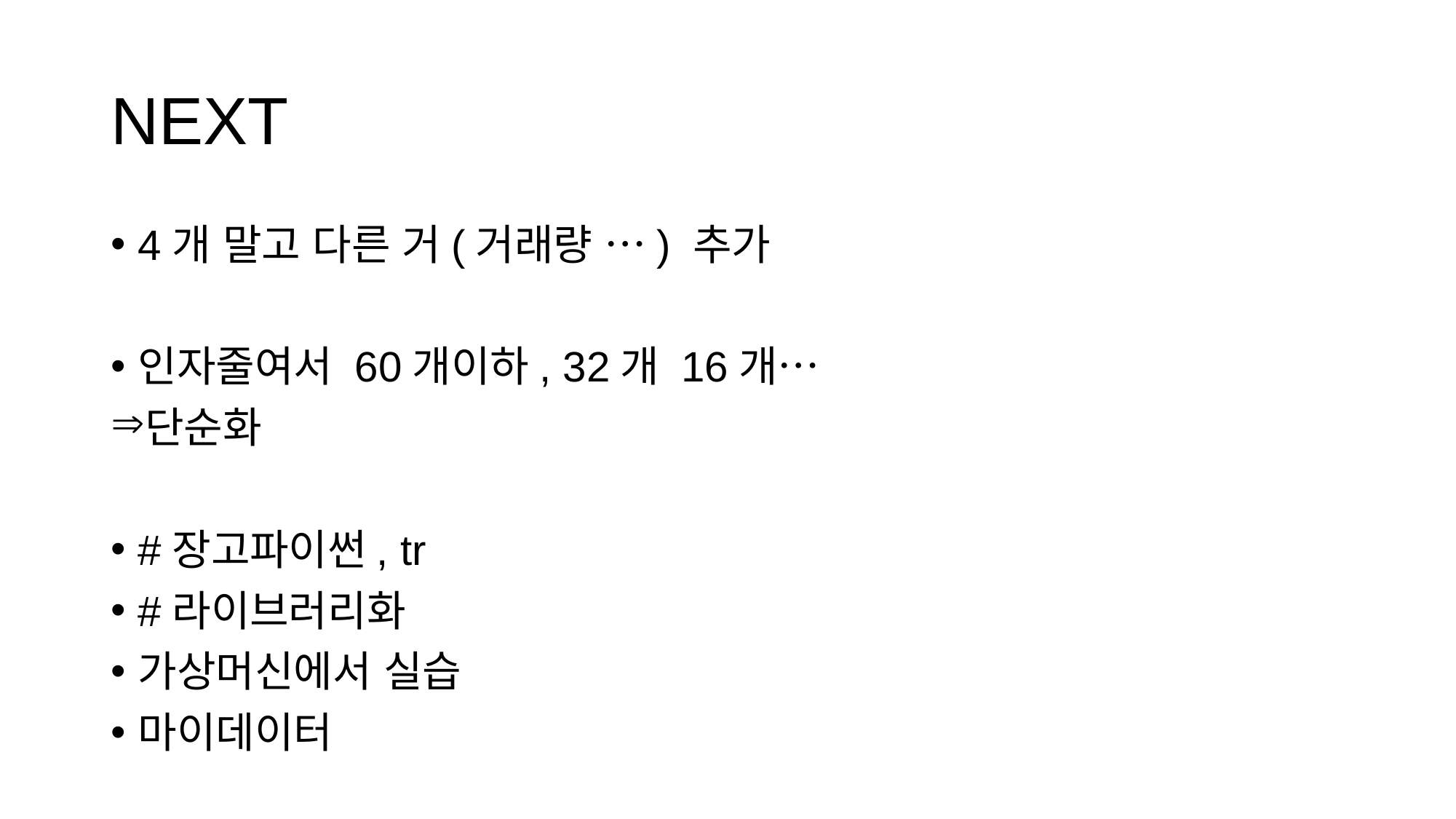

# NEXT
4개 말고 다른 거(거래량 …) 추가

인자줄여서 60개이하, 32개 16개…
단순화

#장고파이썬, tr
#라이브러리화
가상머신에서 실습
마이데이터